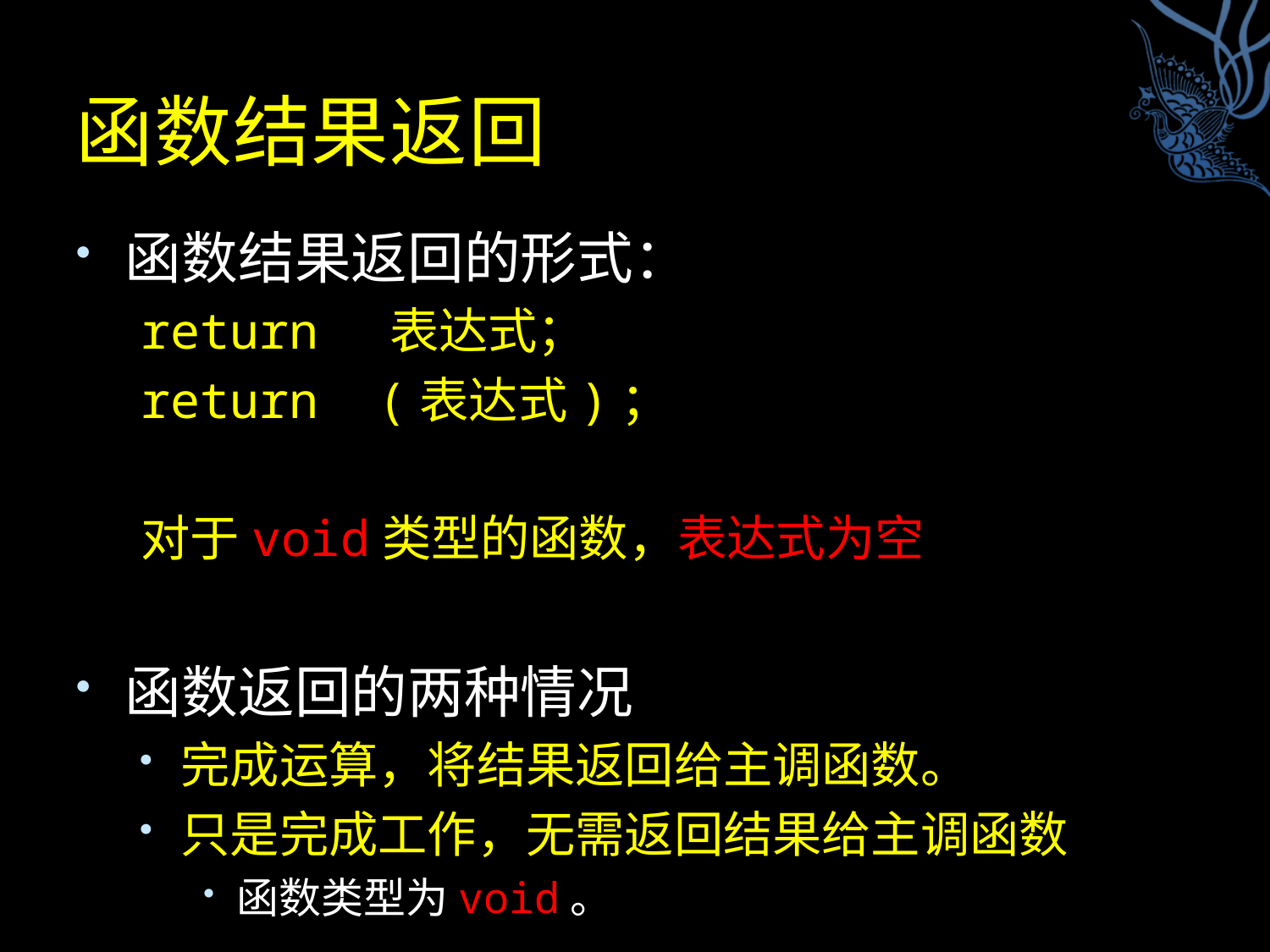

# 函数结果返回
函数结果返回的形式：
return  表达式；
return  (表达式)；

对于void类型的函数，表达式为空

函数返回的两种情况
完成运算，将结果返回给主调函数。
只是完成工作，无需返回结果给主调函数
函数类型为void。